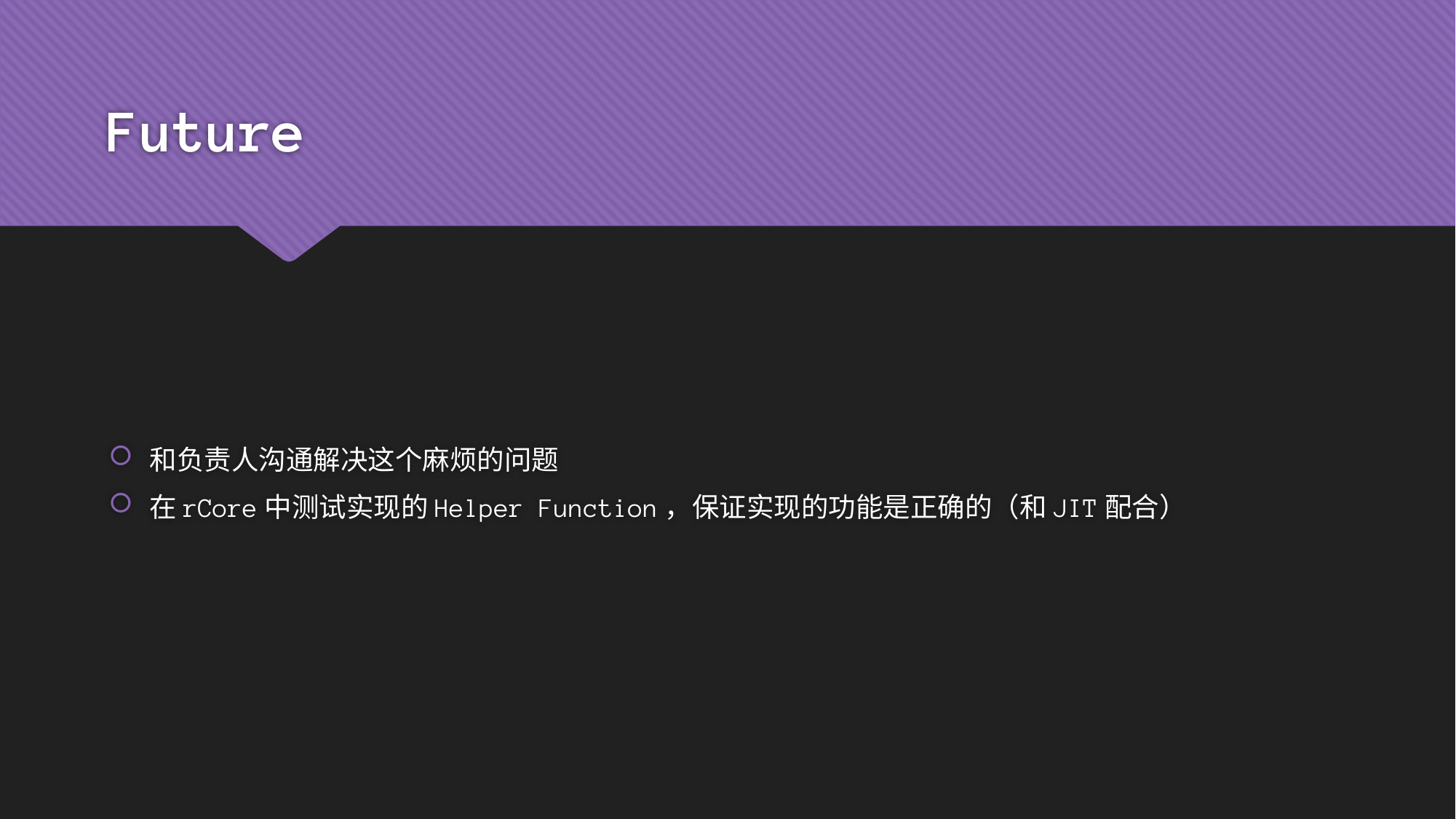

# Future
和负责人沟通解决这个麻烦的问题
在rCore中测试实现的Helper Function，保证实现的功能是正确的（和JIT配合）